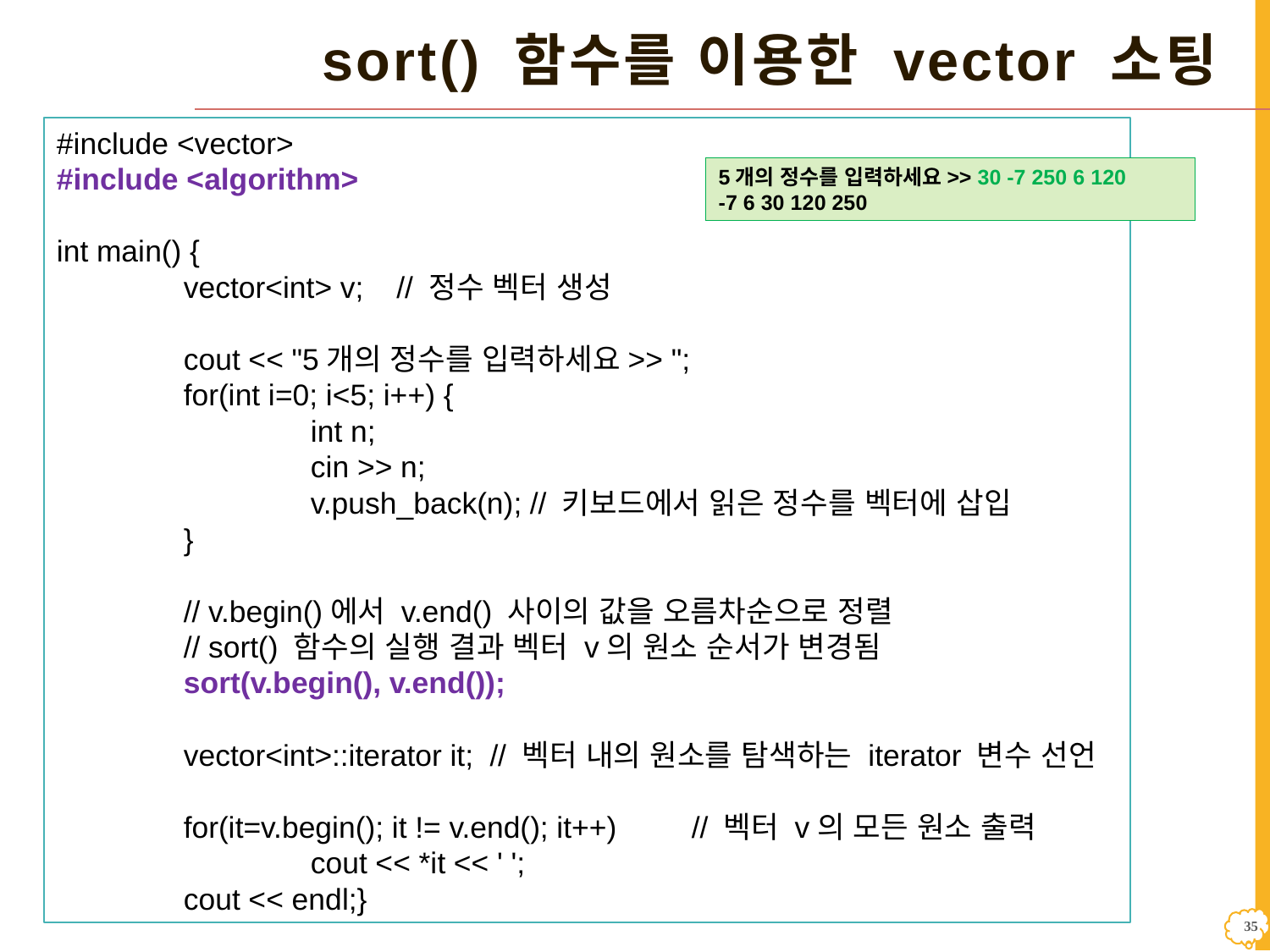

# sort() 함수를 이용한 vector 소팅
#include <vector>
#include <algorithm>

int main() {
	vector<int> v;    // 정수 벡터 생성

	cout << "5개의 정수를 입력하세요>> ";
	for(int i=0; i<5; i++) {
		int n;
		cin >> n;
		v.push_back(n); // 키보드에서 읽은 정수를 벡터에 삽입
	}

	// v.begin()에서 v.end() 사이의 값을 오름차순으로 정렬
	// sort() 함수의 실행 결과 벡터 v의 원소 순서가 변경됨
	sort(v.begin(), v.end());

	vector<int>::iterator it;  // 벡터 내의 원소를 탐색하는 iterator 변수 선언

	for(it=v.begin(); it != v.end(); it++) 	// 벡터 v의 모든 원소 출력
		cout << *it << ' ';
	cout << endl;}
정수 벡터에 5개의 정수를 입력 받아 저장하고, sort()를 이용하여 정렬하는 프로그램을 작성하라.
5개의 정수를 입력하세요>> 30 -7 250 6 120
-7 6 30 120 250
35